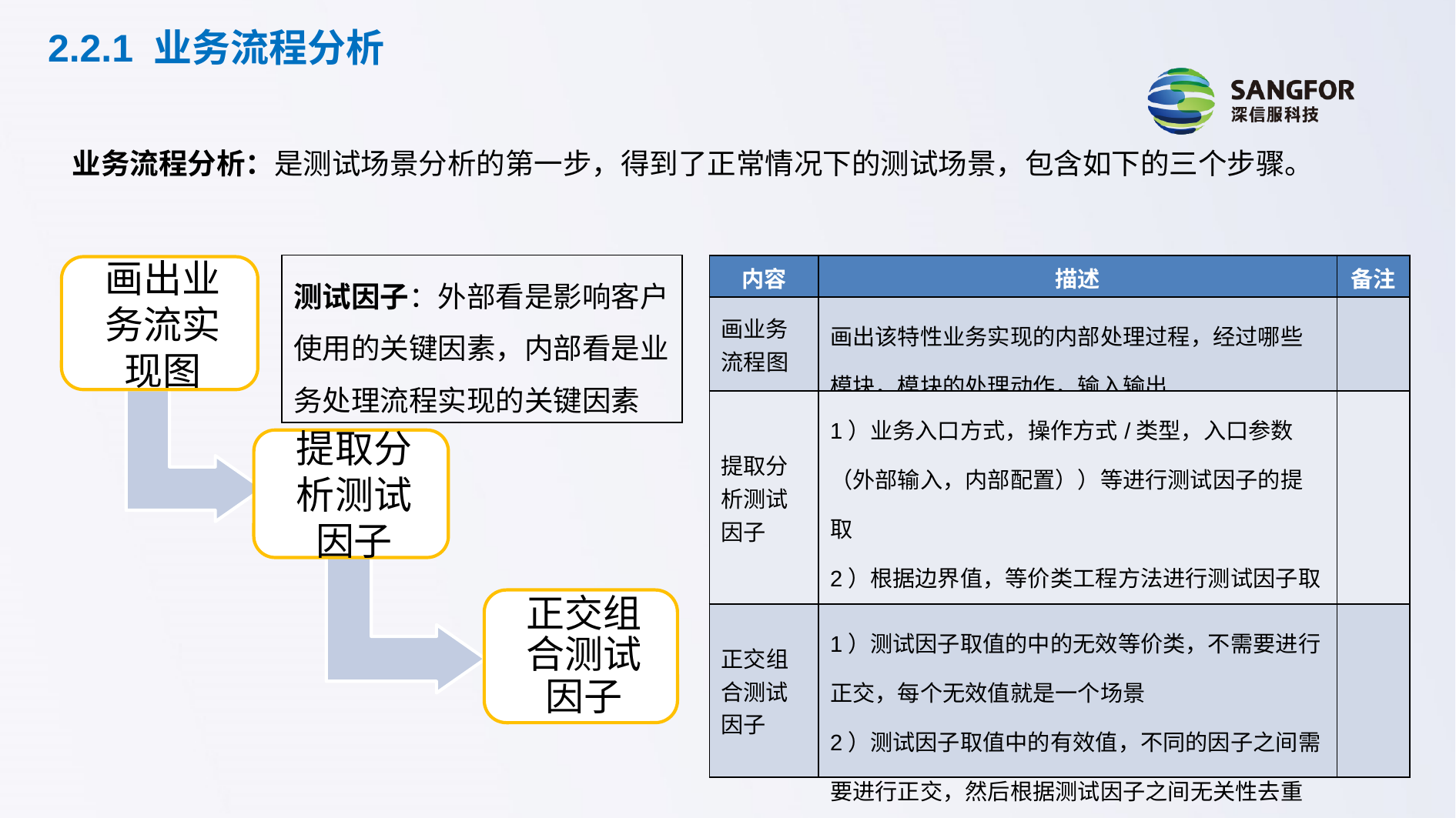

2.2.1 业务流程分析
业务流程分析：是测试场景分析的第一步，得到了正常情况下的测试场景，包含如下的三个步骤。
画出业务流实现图
提取分析测试因子
正交组合测试因子
测试因子：外部看是影响客户使用的关键因素，内部看是业务处理流程实现的关键因素
| 内容 | 描述 | 备注 |
| --- | --- | --- |
| 画业务流程图 | 画出该特性业务实现的内部处理过程，经过哪些模块，模块的处理动作，输入输出 |  |
| 提取分析测试因子 | 1）业务入口方式，操作方式/类型，入口参数（外部输入，内部配置））等进行测试因子的提取 2）根据边界值，等价类工程方法进行测试因子取值的分析 |  |
| 正交组合测试因子 | 1）测试因子取值的中的无效等价类，不需要进行正交，每个无效值就是一个场景 2）测试因子取值中的有效值，不同的因子之间需要进行正交，然后根据测试因子之间无关性去重 |  |